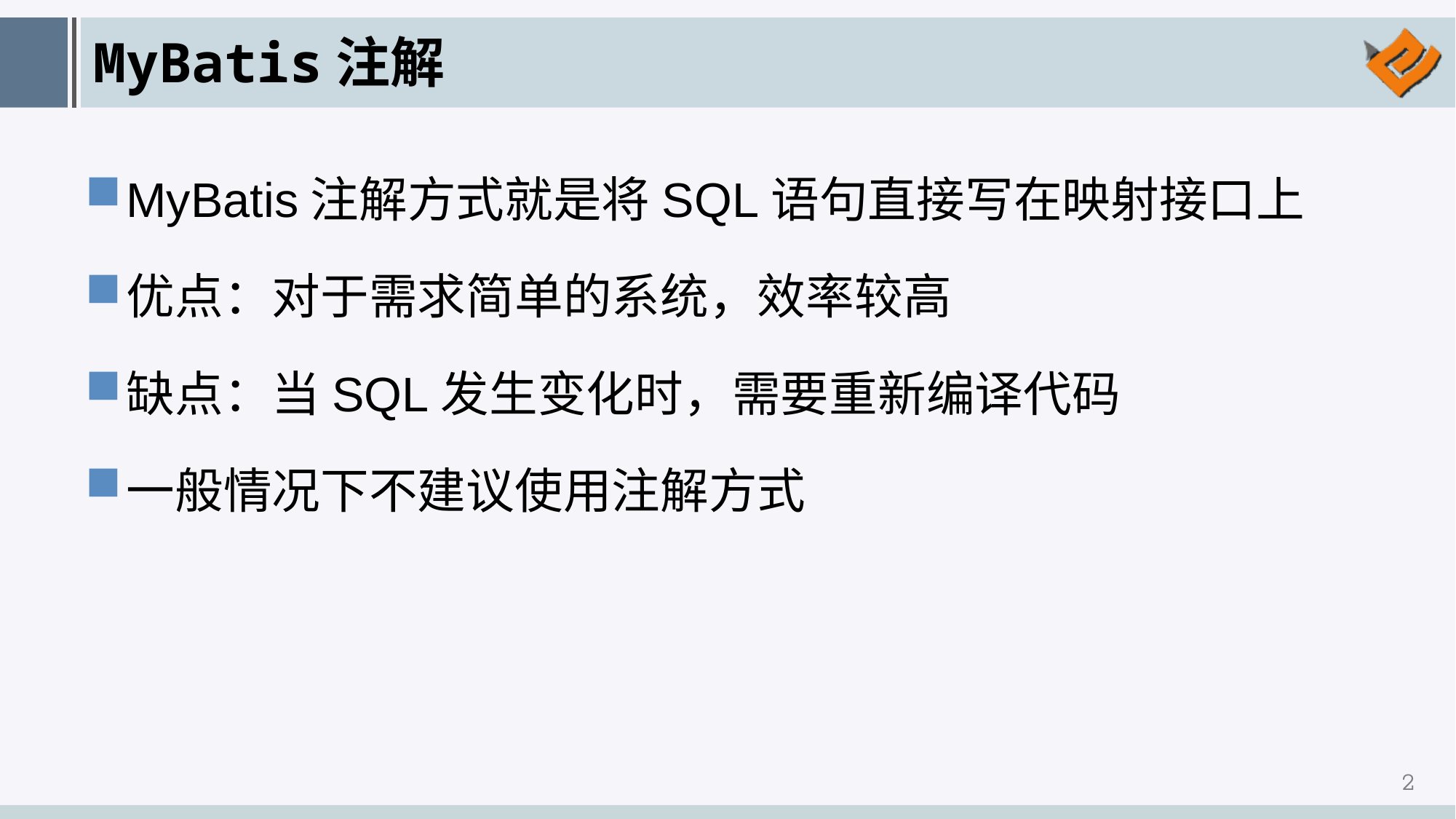

# MyBatis注解
MyBatis注解方式就是将SQL语句直接写在映射接口上
优点：对于需求简单的系统，效率较高
缺点：当SQL发生变化时，需要重新编译代码
一般情况下不建议使用注解方式